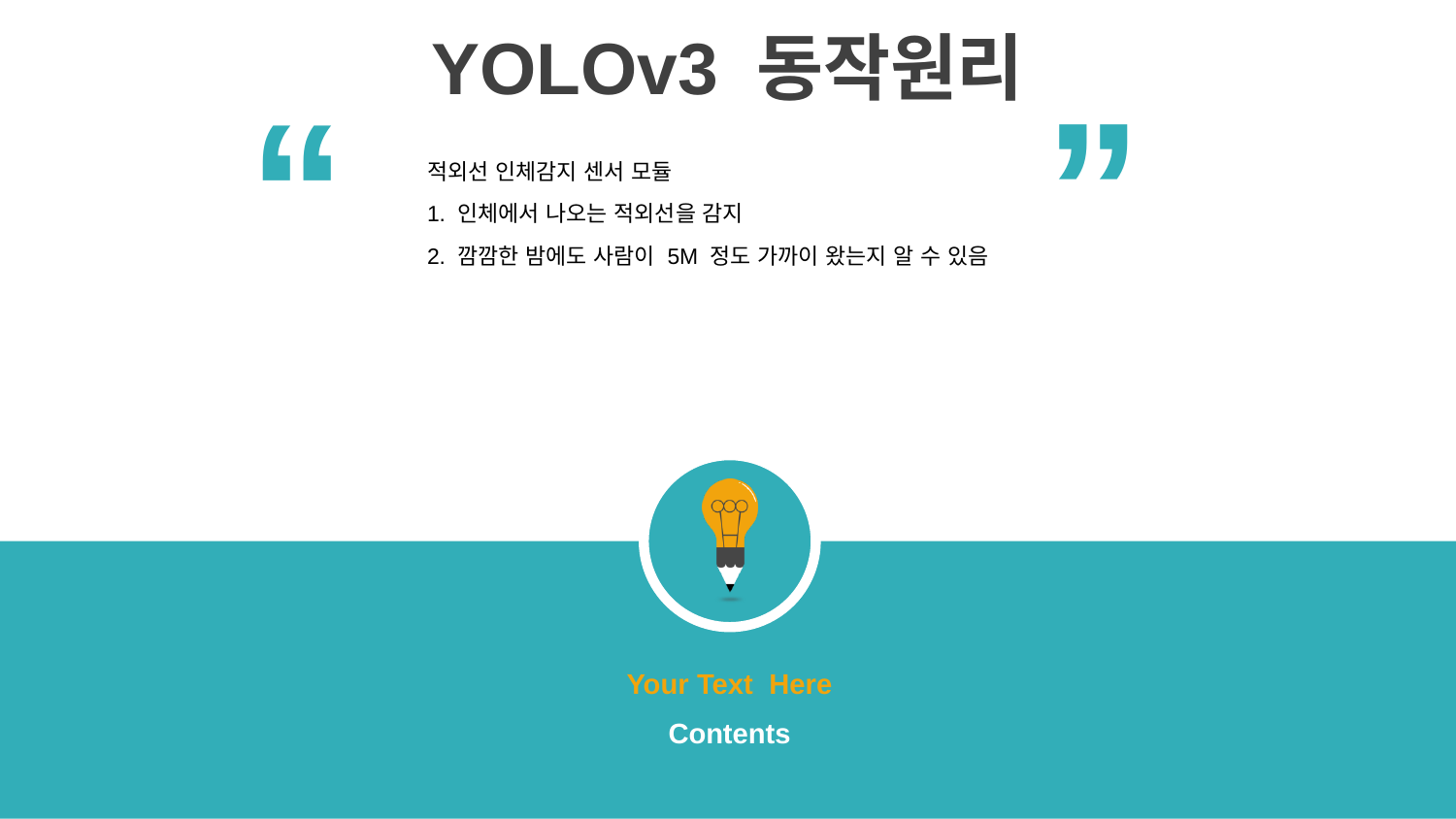

“
YOLOv3 동작원리
“
적외선 인체감지 센서 모듈
1. 인체에서 나오는 적외선을 감지
2. 깜깜한 밤에도 사람이 5M 정도 가까이 왔는지 알 수 있음
Your Text  Here
Contents